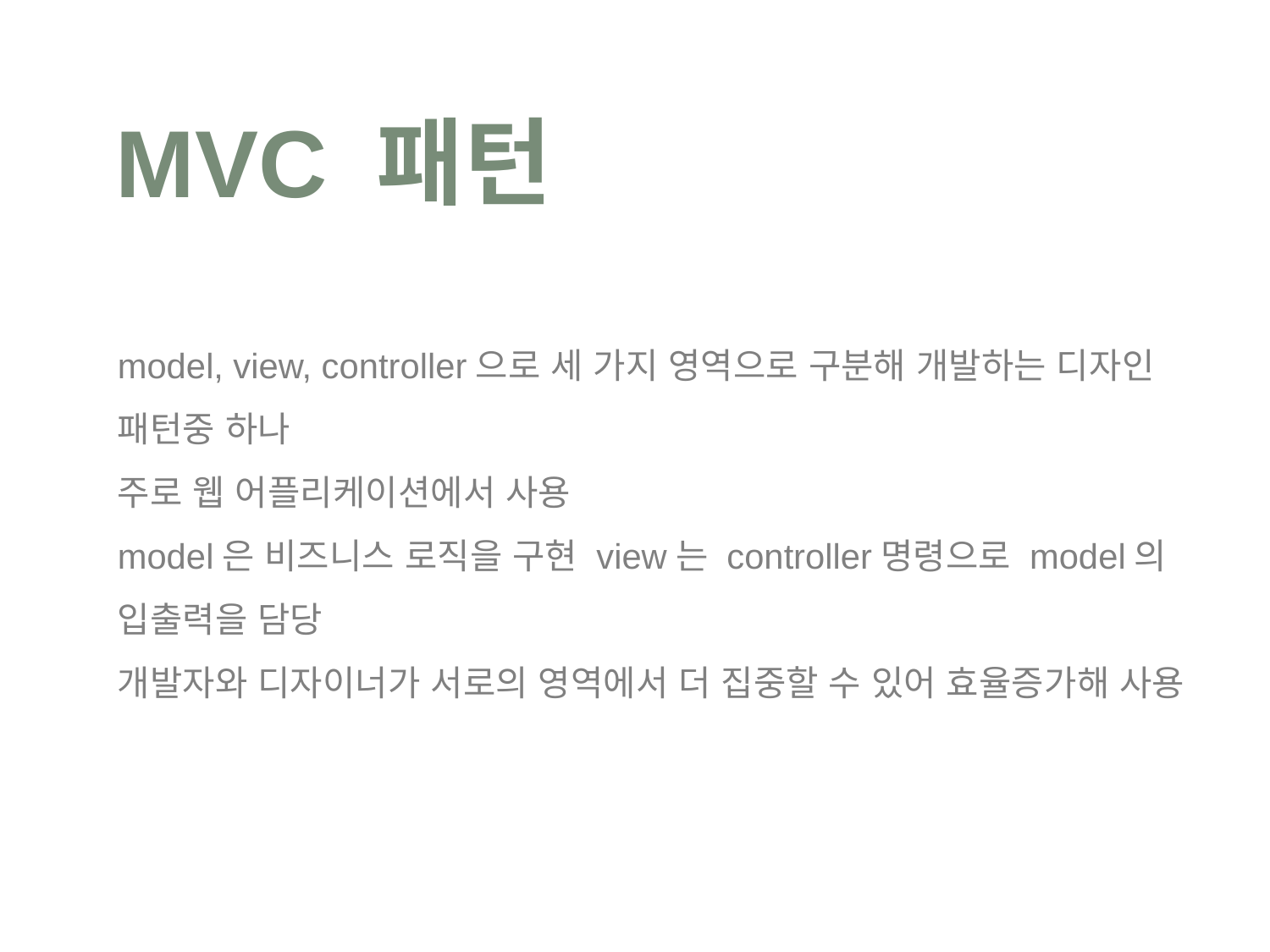

MVC 패턴
model, view, controller으로 세 가지 영역으로 구분해 개발하는 디자인 패턴중 하나
주로 웹 어플리케이션에서 사용
model은 비즈니스 로직을 구현 view는 controller명령으로 model의 입출력을 담당
개발자와 디자이너가 서로의 영역에서 더 집중할 수 있어 효율증가해 사용